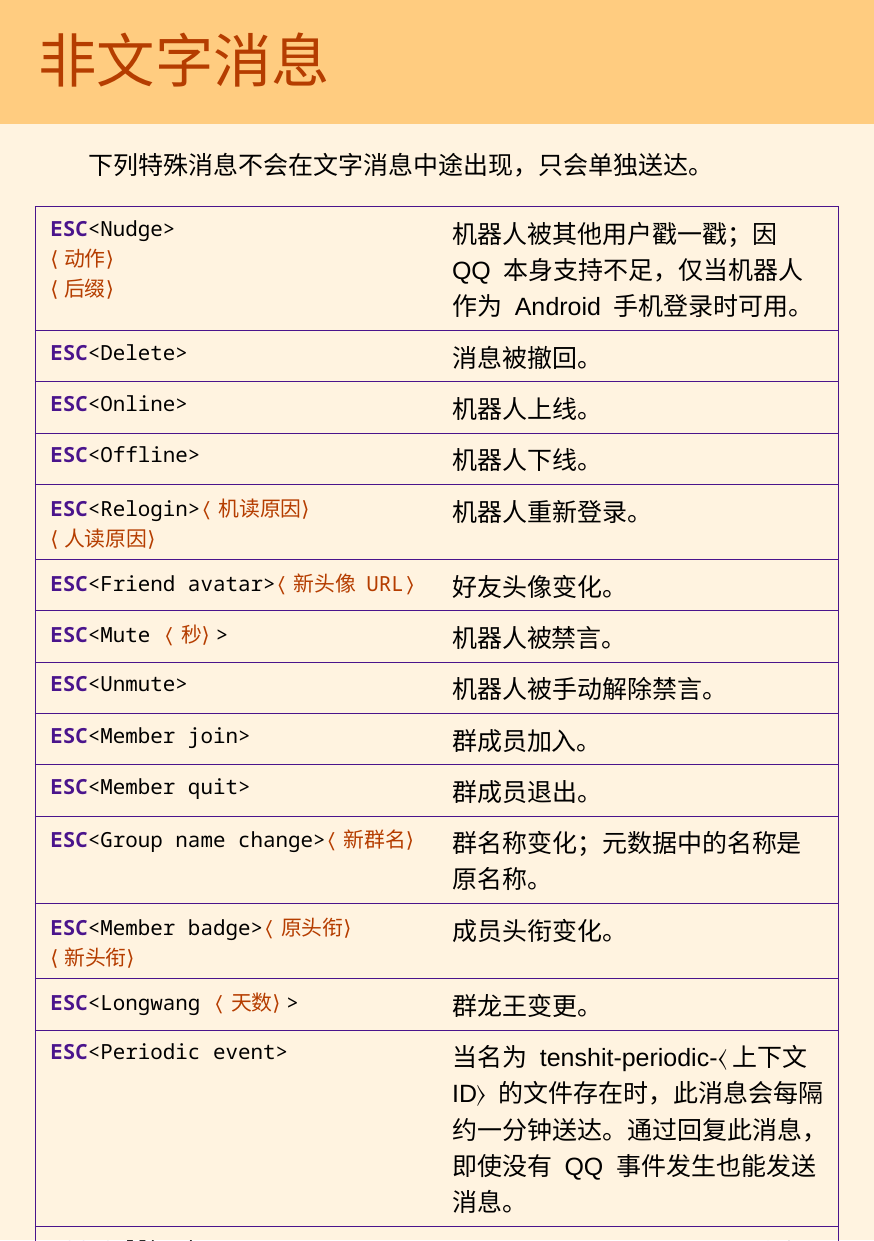

# 非文字消息
下列特殊消息不会在文字消息中途出现，只会单独送达。
| ESC<Nudge> ⟨动作⟩ ⟨后缀⟩ | 机器人被其他用户戳一戳；因 QQ 本身支持不足，仅当机器人作为 Android 手机登录时可用。 |
| --- | --- |
| ESC<Delete> | 消息被撤回。 |
| ESC<Online> | 机器人上线。 |
| ESC<Offline> | 机器人下线。 |
| ESC<Relogin>⟨机读原因⟩ ⟨人读原因⟩ | 机器人重新登录。 |
| ESC<Friend avatar>⟨新头像 URL⟩ | 好友头像变化。 |
| ESC<Mute ⟨秒⟩> | 机器人被禁言。 |
| ESC<Unmute> | 机器人被手动解除禁言。 |
| ESC<Member join> | 群成员加入。 |
| ESC<Member quit> | 群成员退出。 |
| ESC<Group name change>⟨新群名⟩ | 群名称变化；元数据中的名称是原名称。 |
| ESC<Member badge>⟨原头衔⟩ ⟨新头衔⟩ | 成员头衔变化。 |
| ESC<Longwang ⟨天数⟩> | 群龙王变更。 |
| ESC<Periodic event> | 当名为 tenshit-periodic-〈上下文 ID〉 的文件存在时，此消息会每隔约一分钟送达。通过回复此消息，即使没有 QQ 事件发生也能发送消息。 |
| ESC<Callback> | 回复中使用了延时则产生此消息。 |
|  |  |